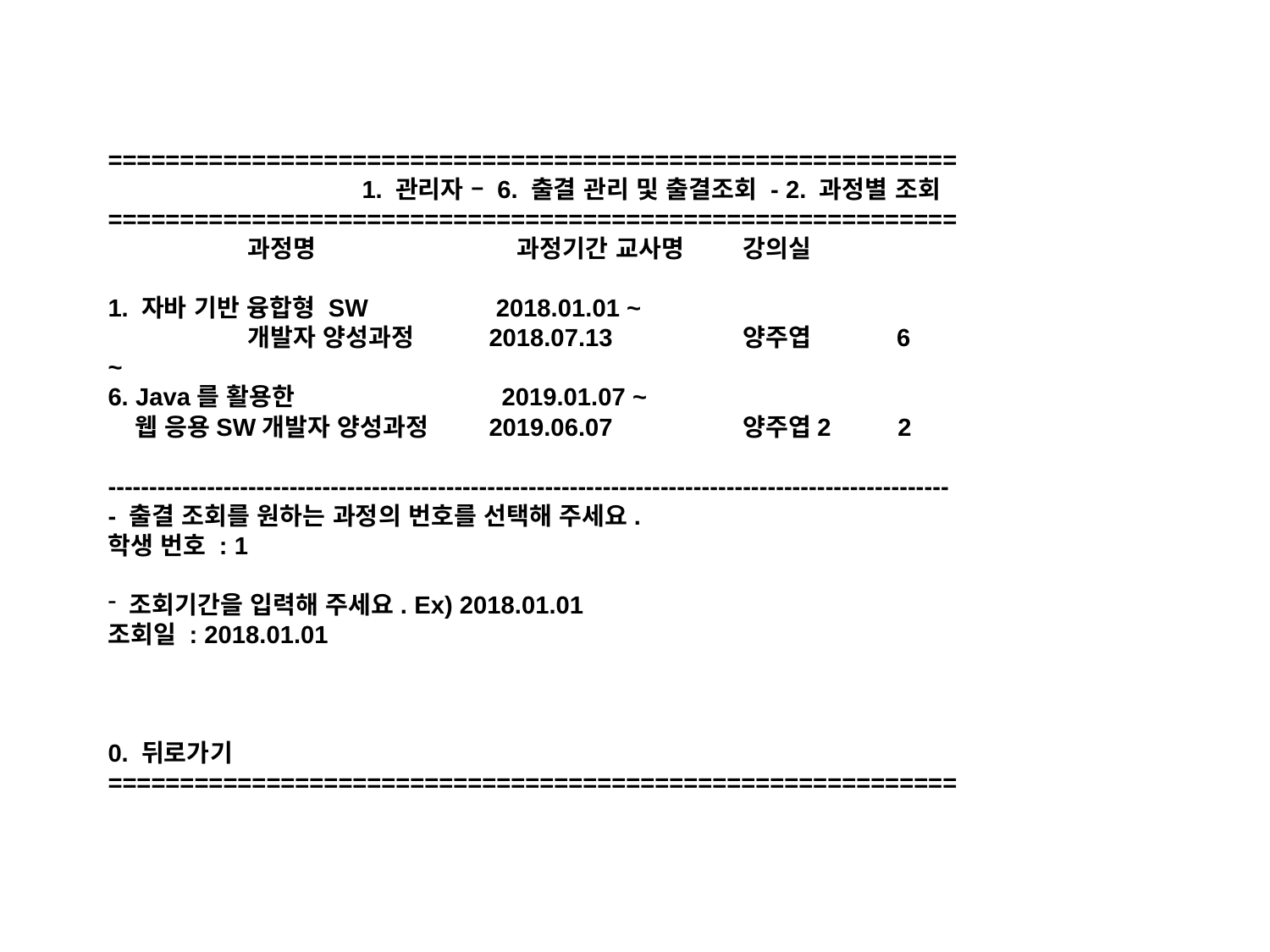

===========================================================
		1. 관리자 – 6. 출결 관리 및 출결조회 - 2. 과정별 조회
===========================================================
 	 과정명		    과정기간	교사명	강의실
1. 자바 기반 융합형 SW	 2018.01.01 ~
	 개발자 양성과정	2018.07.13 	양주엽	   6
~
6. Java를 활용한 		 2019.01.07 ~
   웹 응용SW개발자 양성과정 	2019.06.07 	양주엽2	    2
------------------------------------------------------------------------------------------------------
- 출결 조회를 원하는 과정의 번호를 선택해 주세요.
학생 번호 : 1

 조회기간을 입력해 주세요. Ex) 2018.01.01
조회일 : 2018.01.01

0. 뒤로가기
===========================================================